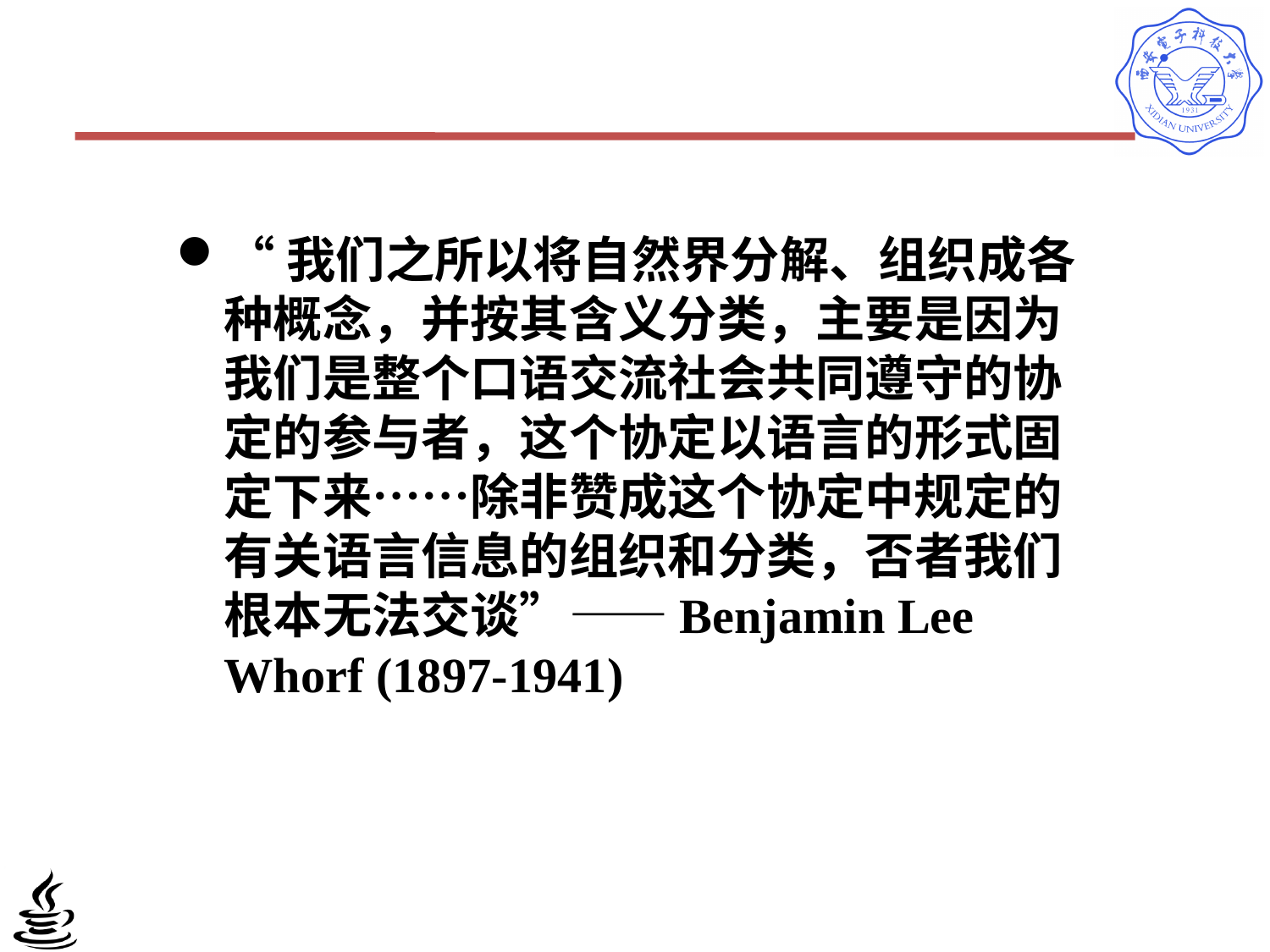

“我们之所以将自然界分解、组织成各种概念，并按其含义分类，主要是因为我们是整个口语交流社会共同遵守的协定的参与者，这个协定以语言的形式固定下来……除非赞成这个协定中规定的有关语言信息的组织和分类，否者我们根本无法交谈”——Benjamin Lee Whorf (1897-1941)